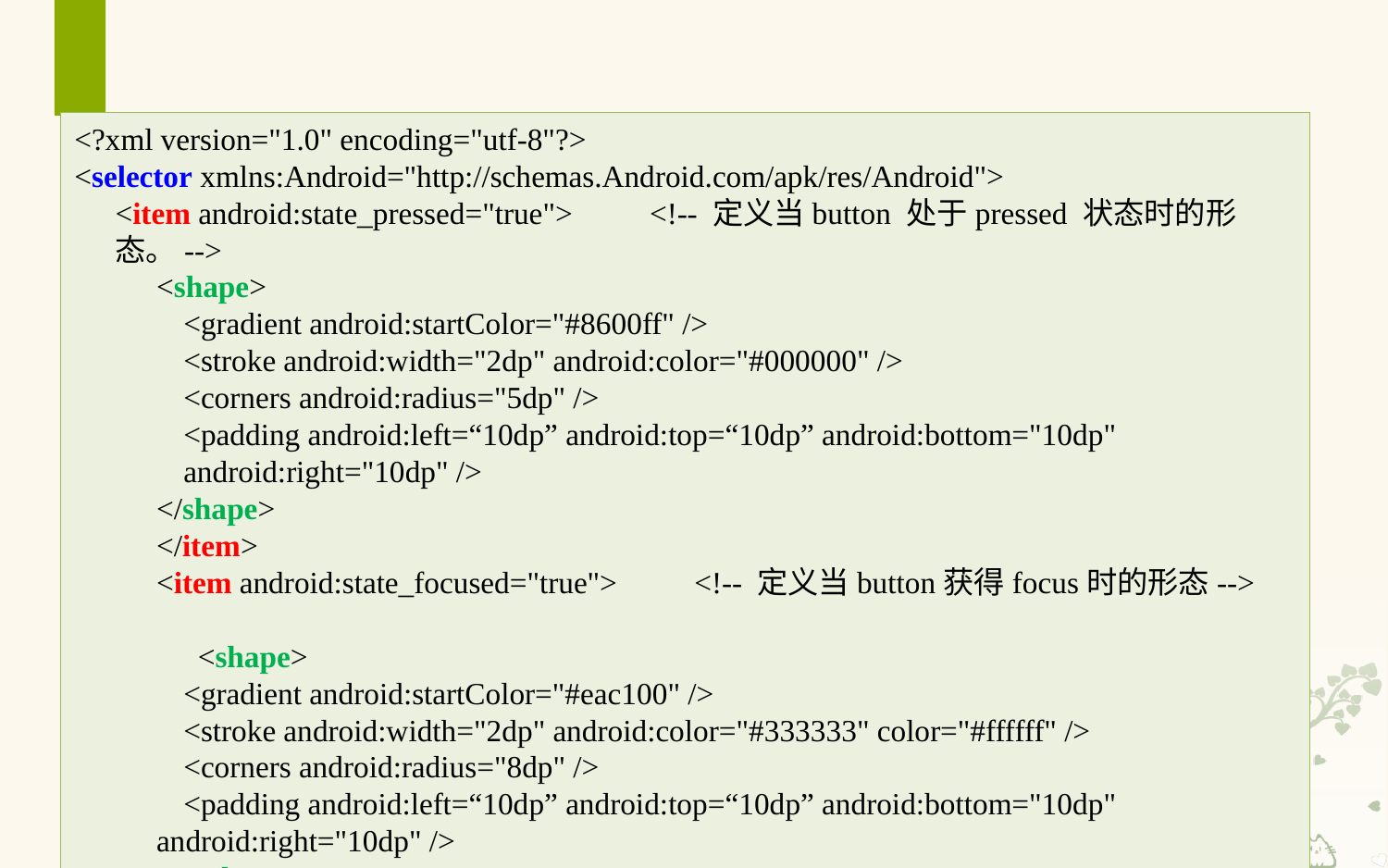

# 4.2 Selector
<?xml version="1.0" encoding="utf-8"?>
<selector xmlns:Android="http://schemas.Android.com/apk/res/Android">
<item android:state_pressed="true">　　<!-- 定义当button 处于pressed 状态时的形态。-->
<shape>
<gradient android:startColor="#8600ff" />
<stroke android:width="2dp" android:color="#000000" />
<corners android:radius="5dp" />
<padding android:left=“10dp” android:top=“10dp” android:bottom="10dp" android:right="10dp" />
</shape>
</item>
<item android:state_focused="true">　　<!-- 定义当button获得focus时的形态-->
<shape>
<gradient android:startColor="#eac100" />
<stroke android:width="2dp" android:color="#333333" color="#ffffff" />
<corners android:radius="8dp" />
<padding android:left=“10dp” android:top=“10dp” android:bottom="10dp" android:right="10dp" />
</shape>
</item>
</selector>
实现更复杂的效果，Selector 联合 shape 。
drawable/button_color.xml